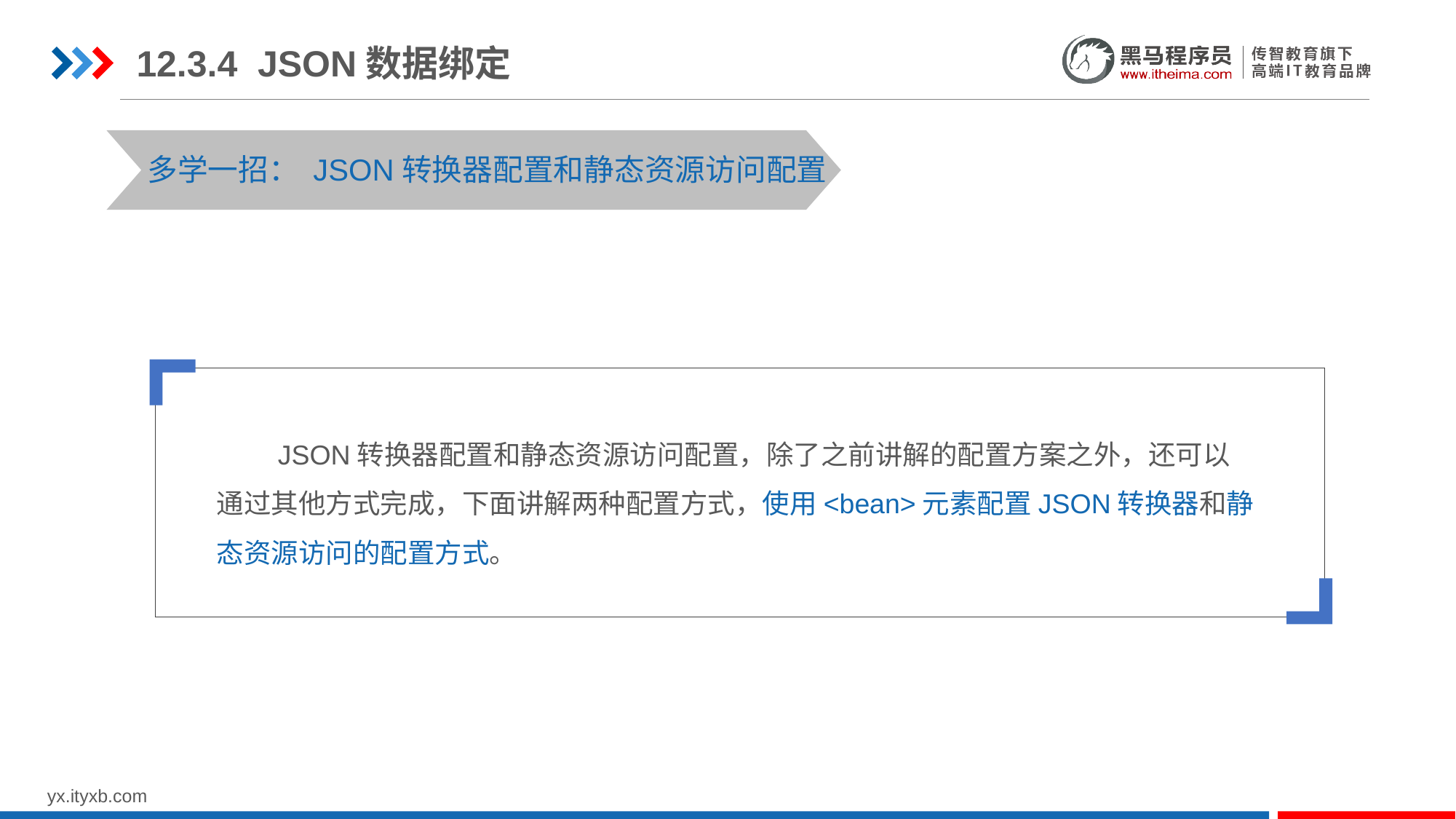

12.3.4  JSON数据绑定

多学一招： JSON转换器配置和静态资源访问配置

        JSON转换器配置和静态资源访问配置，除了之前讲解的配置方案之外，还可以通过其他方式完成，下面讲解两种配置方式，使用<bean>元素配置JSON转换器和静态资源访问的配置方式。